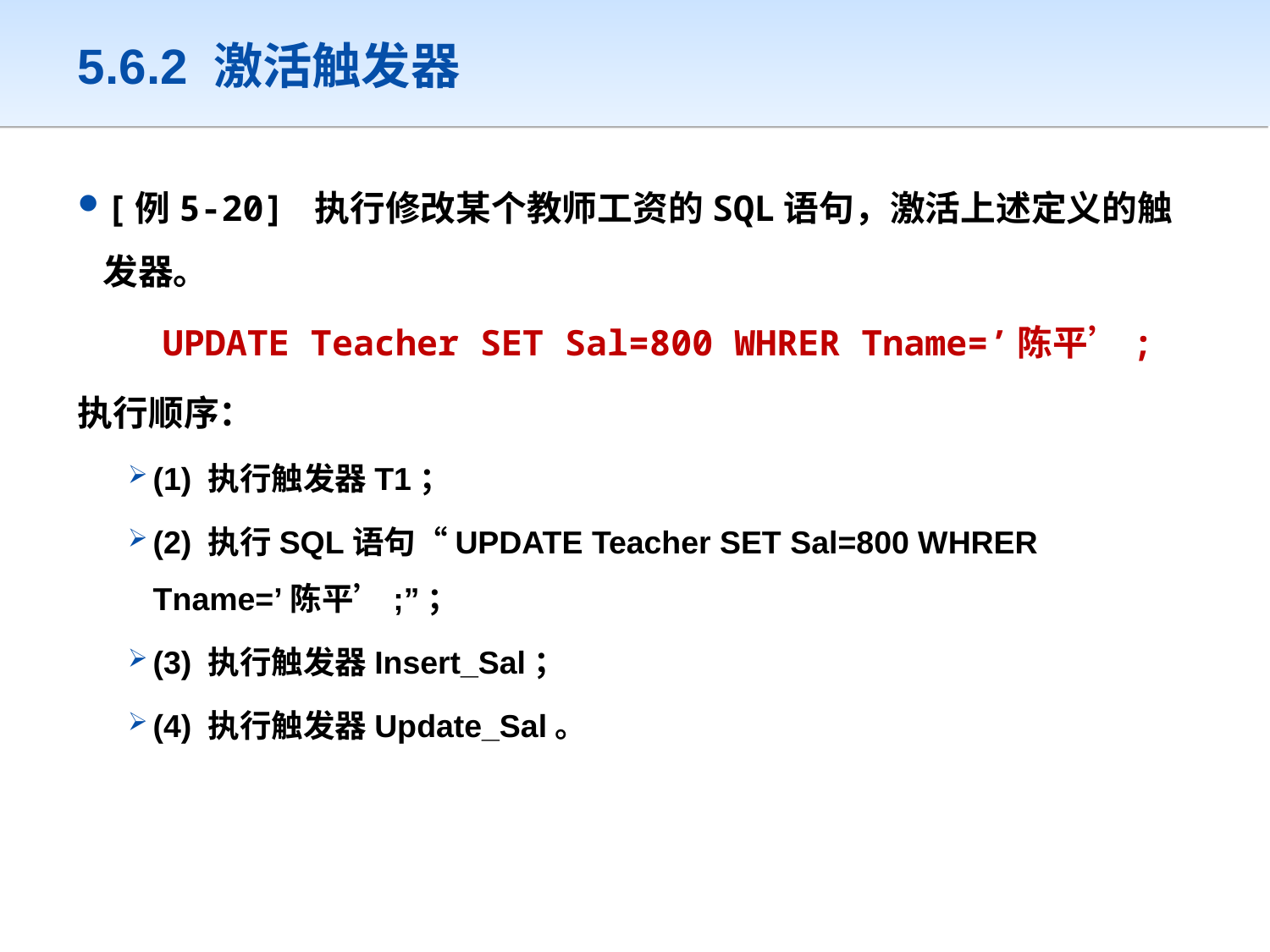

# 5.6.2 激活触发器
[例5-20] 执行修改某个教师工资的SQL语句，激活上述定义的触发器。
    UPDATE Teacher SET Sal=800 WHRER Tname=’陈平’;
执行顺序：
(1) 执行触发器T1；
(2) 执行SQL语句“UPDATE Teacher SET Sal=800 WHRER Tname=’陈平’;”；
(3) 执行触发器Insert_Sal；
(4) 执行触发器Update_Sal。